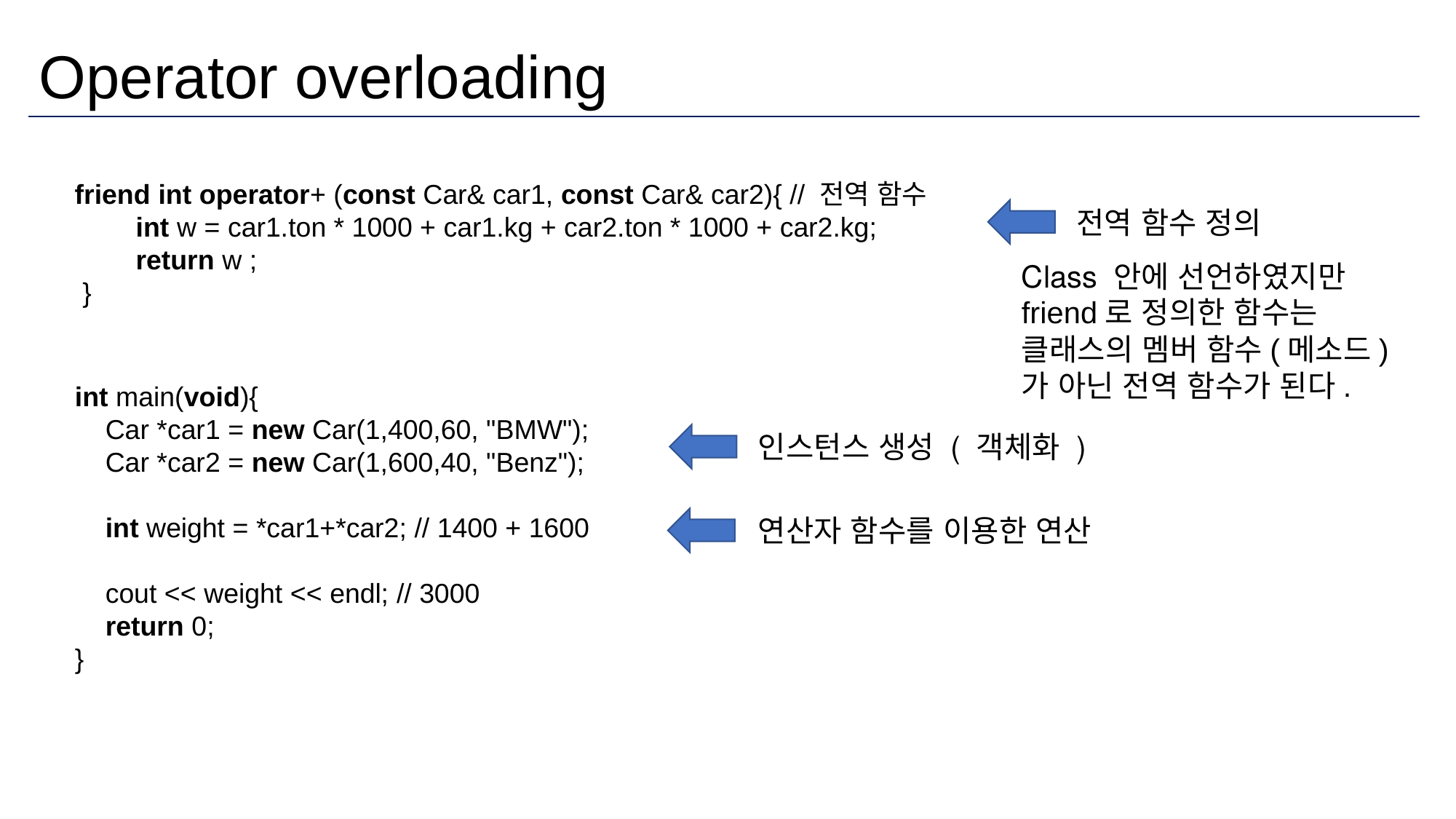

# Operator overloading
friend int operator+ (const Car& car1, const Car& car2){ // 전역 함수
        int w = car1.ton * 1000 + car1.kg + car2.ton * 1000 + car2.kg;
        return w ;
 }

전역 함수 정의

Class 안에 선언하였지만
friend로 정의한 함수는
클래스의 멤버 함수(메소드)가 아닌 전역 함수가 된다.

int main(void){
    Car *car1 = new Car(1,400,60, "BMW");
    Car *car2 = new Car(1,600,40, "Benz");

    int weight = *car1+*car2; // 1400 + 1600

    cout << weight << endl; // 3000
    return 0;
}

인스턴스 생성 ( 객체화 )

연산자 함수를 이용한 연산